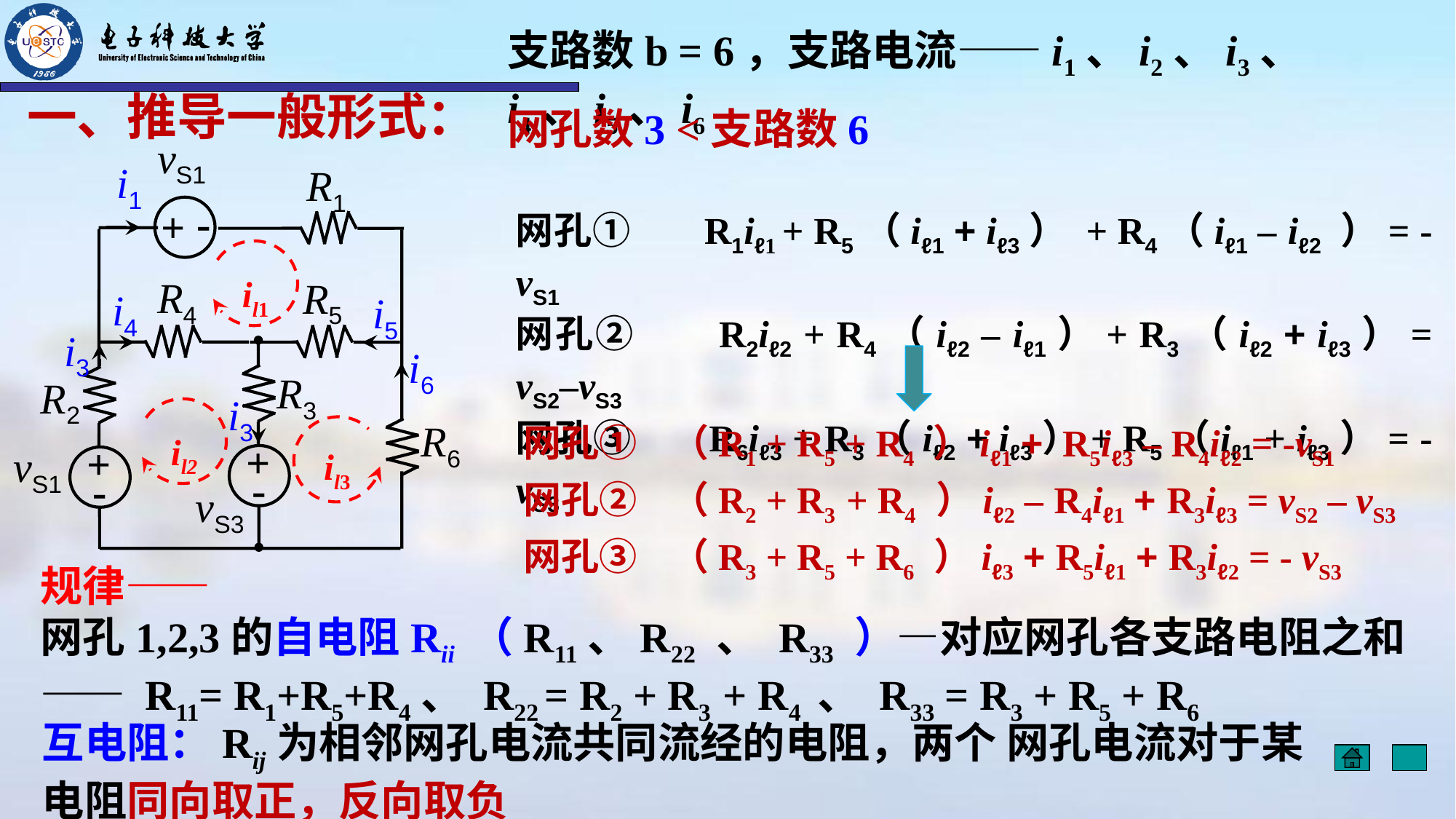

支路数b = 6，支路电流——i1、i2、i3、 i4、i5、i6
# 一、推导一般形式：
网孔数3 <支路数6
vS1
i1
R1
+
-

il1
R4
R5
i4
i5
i3

i6
R3
R2

i3

il2
R6
il3

+

-

+

-

vS1
vS3
网孔①       R1iℓ1 + R5（iℓ1 + iℓ3） + R4（iℓ1 – iℓ2 ）= -vS1
网孔②       R2iℓ2 + R4（iℓ2 – iℓ1）+ R3（iℓ2 + iℓ3）= vS2–vS3
网孔③       R6iℓ3 + R3（iℓ2 + iℓ3）+ R5（iℓ1 + iℓ3）= - vS3

网孔①    （R1 + R5 + R4 ）iℓ1 +  R5iℓ3 – R4iℓ2 = -vS1
网孔②    （R2 + R3  + R4  ）iℓ2 – R4iℓ1 + R3iℓ3 = vS2 – vS3
网孔③    （R3 + R5 + R6  ）iℓ3 + R5iℓ1 + R3iℓ2 = - vS3
规律——
网孔1,2,3的自电阻Rii （R11、R22 、 R33 ）—对应网孔各支路电阻之和—— R11= R1+R5+R4、 R22 = R2 + R3  + R4 、 R33 = R3 + R5 + R6
互电阻：Rij为相邻网孔电流共同流经的电阻，两个 网孔电流对于某电阻同向取正，反向取负